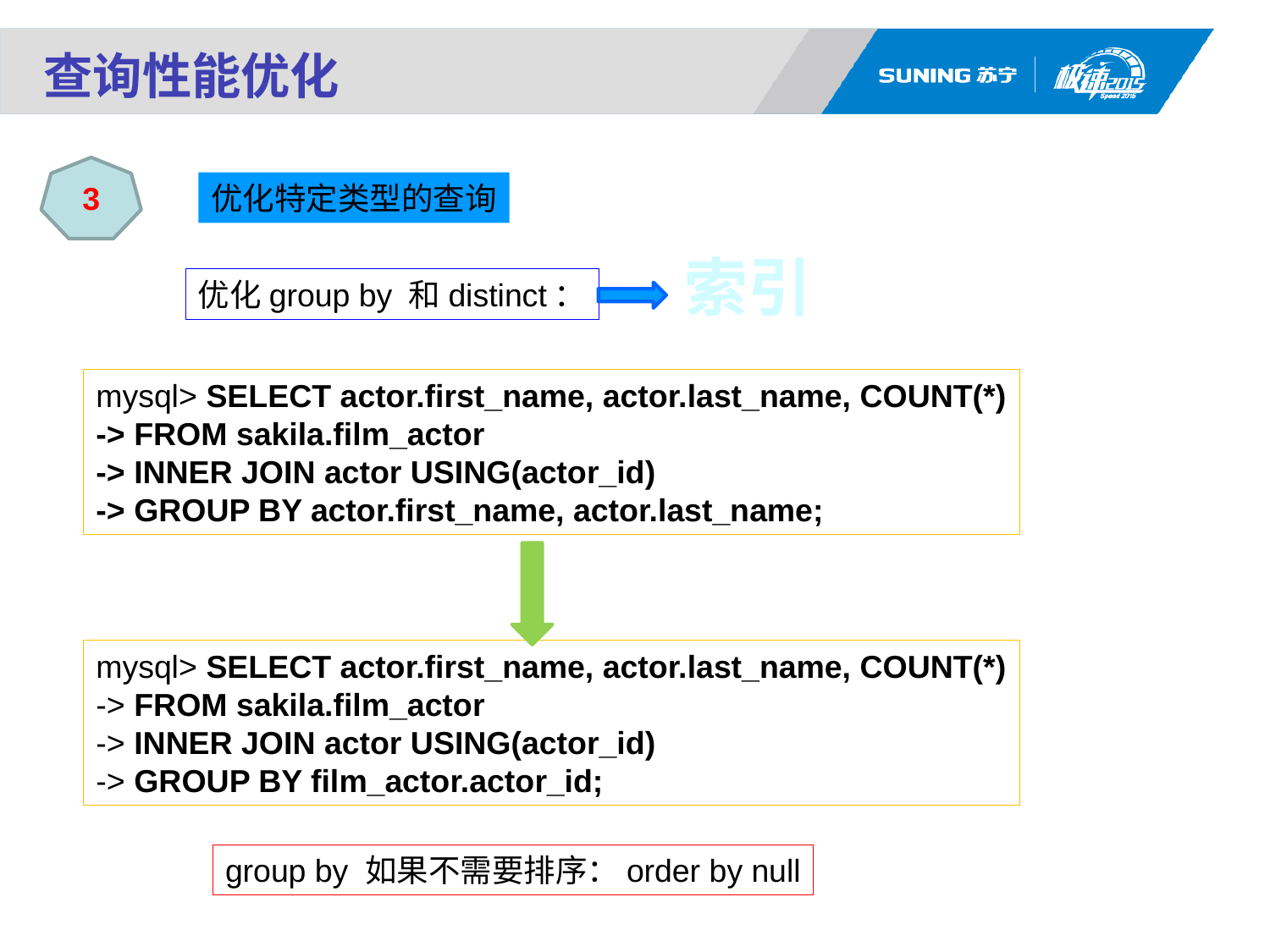

查询性能优化
3
优化特定类型的查询
索引
优化group by 和distinct：

mysql> SELECT actor.first_name, actor.last_name, COUNT(*)
-> FROM sakila.film_actor
-> INNER JOIN actor USING(actor_id)
-> GROUP BY actor.first_name, actor.last_name;

mysql> SELECT actor.first_name, actor.last_name, COUNT(*)
-> FROM sakila.film_actor
-> INNER JOIN actor USING(actor_id)
-> GROUP BY film_actor.actor_id;
group by 如果不需要排序：order by null